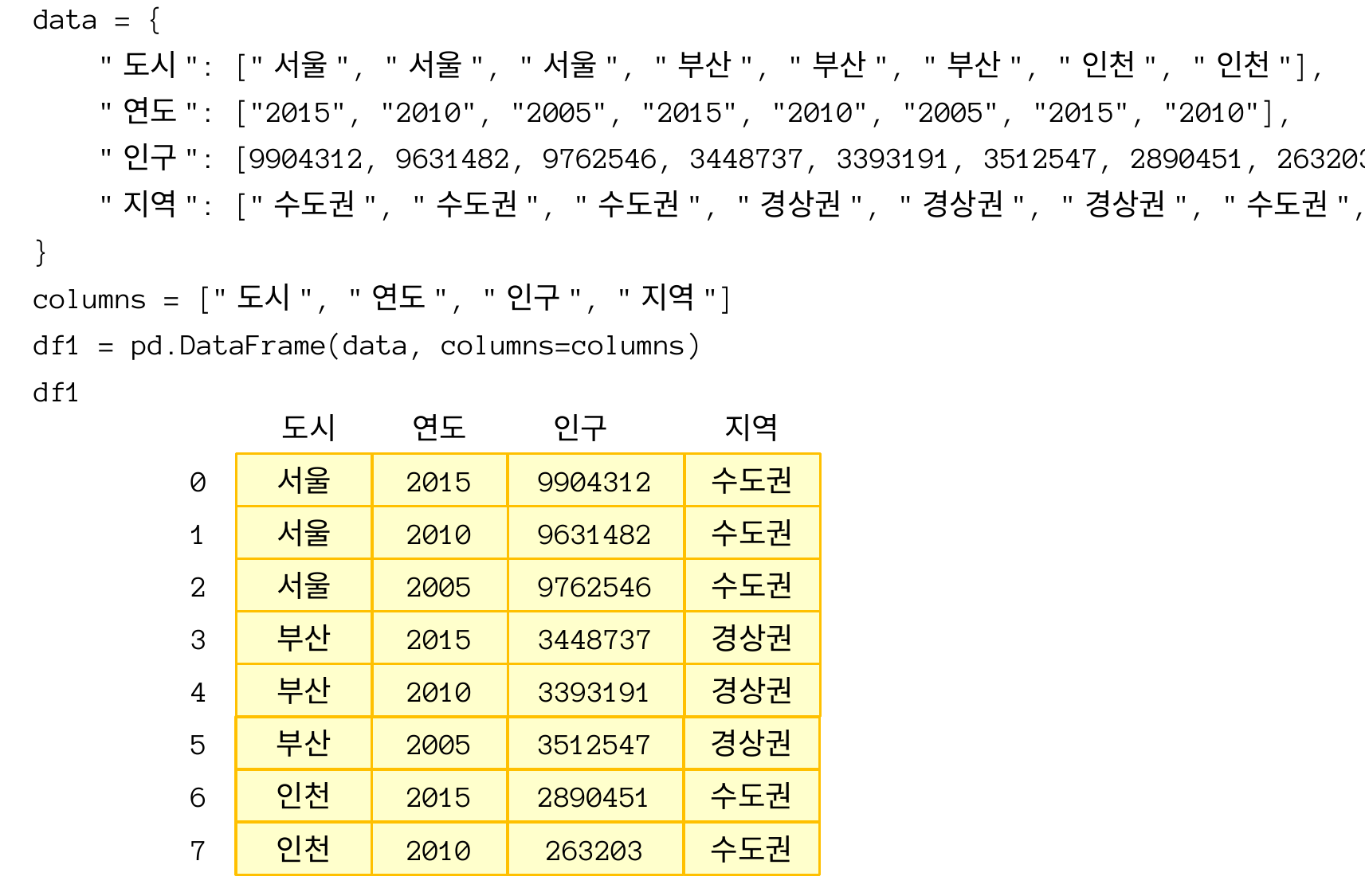

data = {
    "도시": ["서울", "서울", "서울", "부산", "부산", "부산", "인천", "인천"],
    "연도": ["2015", "2010", "2005", "2015", "2010", "2005", "2015", "2010"],
    "인구": [9904312, 9631482, 9762546, 3448737, 3393191, 3512547, 2890451, 263203],
    "지역": ["수도권", "수도권", "수도권", "경상권", "경상권", "경상권", "수도권", "수도권"]
}
columns = ["도시", "연도", "인구", "지역"]
df1 = pd.DataFrame(data, columns=columns)
df1
인구
지역
도시
연도
0
서울
2015
9904312
수도권
1
서울
2010
9631482
수도권
2
서울
2005
9762546
수도권
3
부산
2015
3448737
경상권
4
부산
2010
3393191
경상권
5
부산
2005
3512547
경상권
6
인천
2015
2890451
수도권
7
인천
2010
263203
수도권